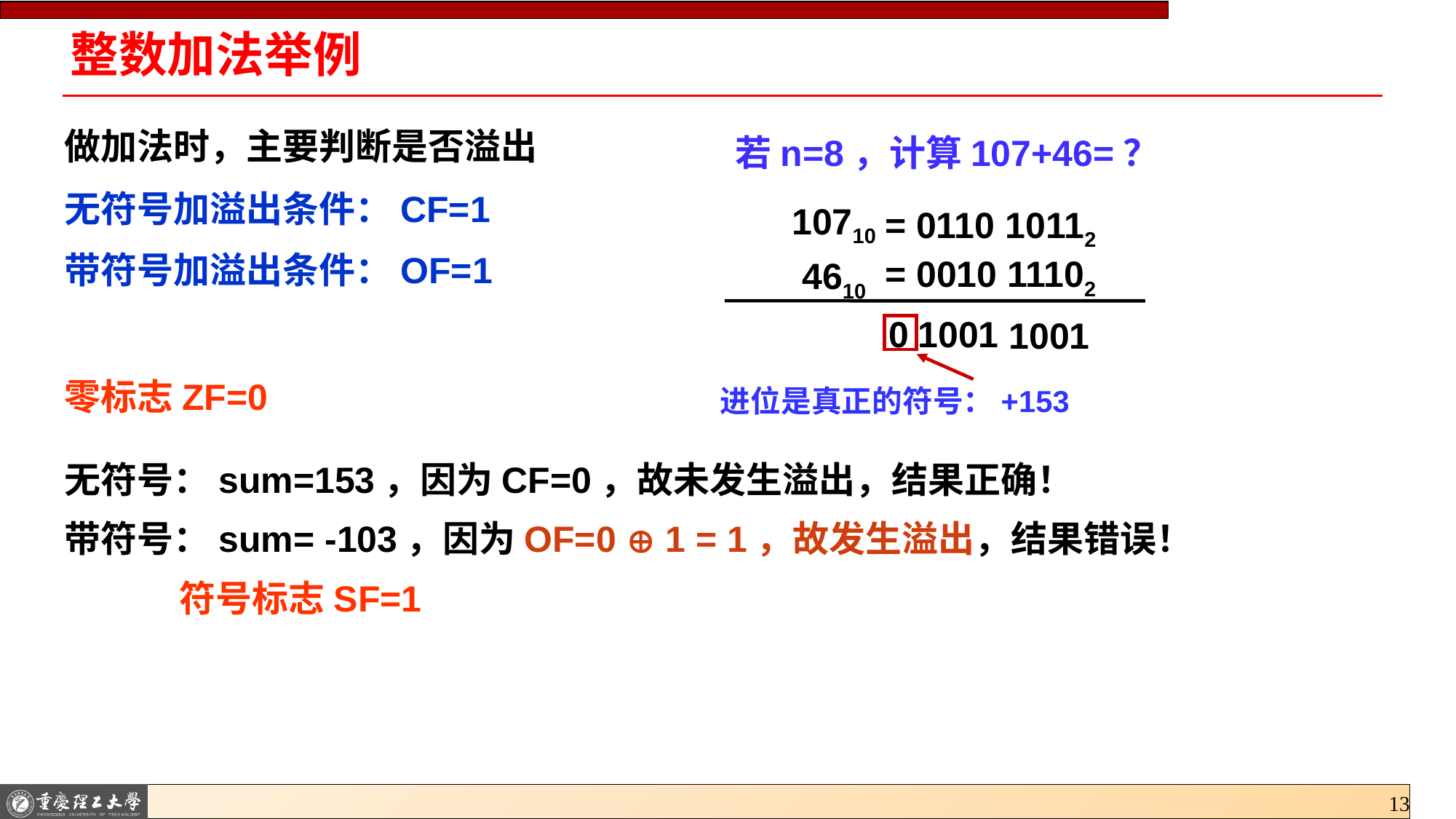

# 整数加法举例
若n=8，计算107+46=？
做加法时，主要判断是否溢出
无符号加溢出条件：CF=1
带符号加溢出条件：OF=1
10710
 4610

= 0110 10112
= 0010 11102

0 1001
1001

进位是真正的符号：+153
零标志ZF=0
无符号：sum=153，因为CF=0，故未发生溢出，结果正确！
带符号：sum= -103，因为OF=0 ⊕ 1 = 1，故发生溢出，结果错误！
             符号标志SF=1